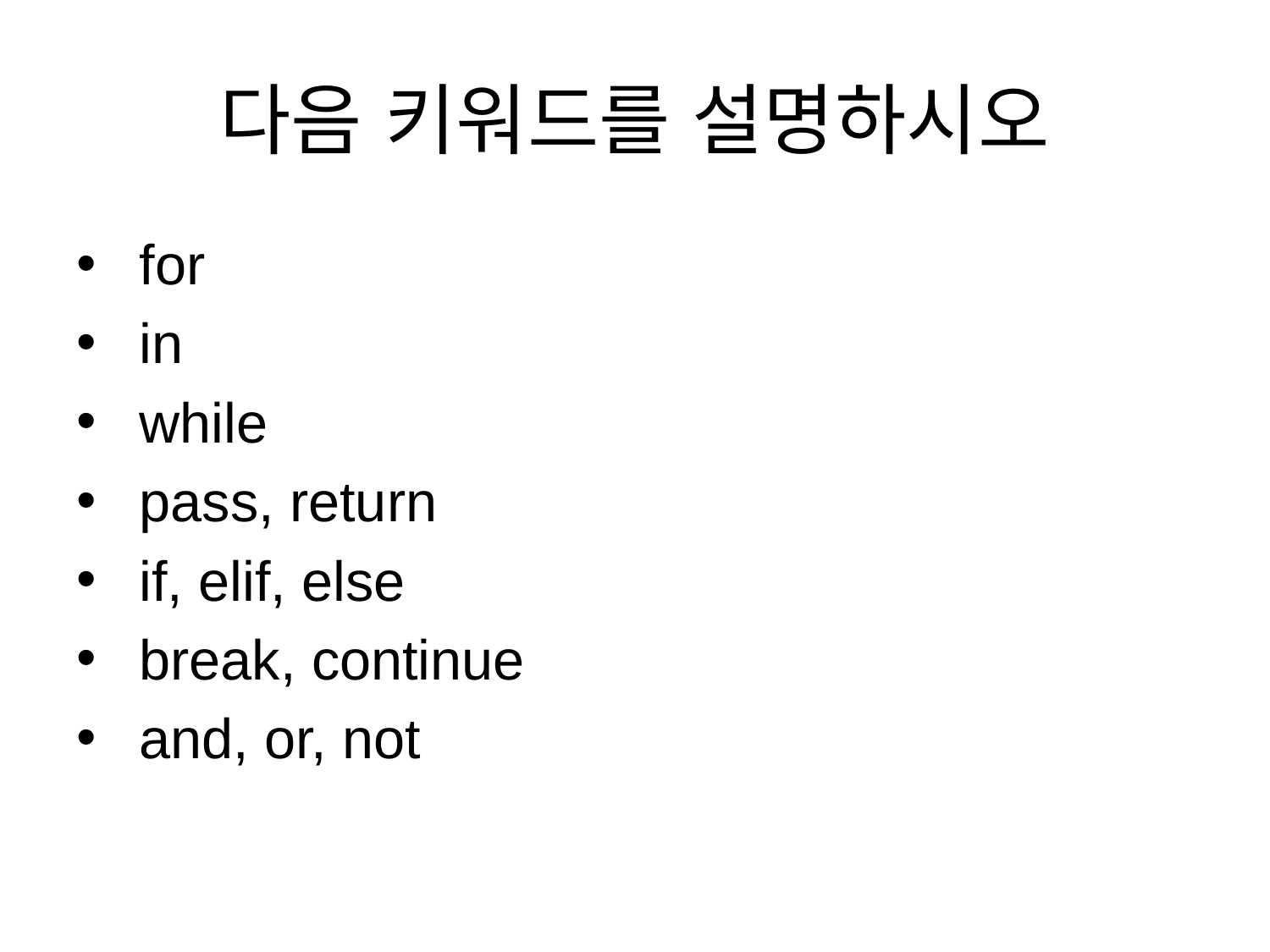

# 다음 키워드를 설명하시오
 for
 in
 while
 pass, return
 if, elif, else
 break, continue
 and, or, not